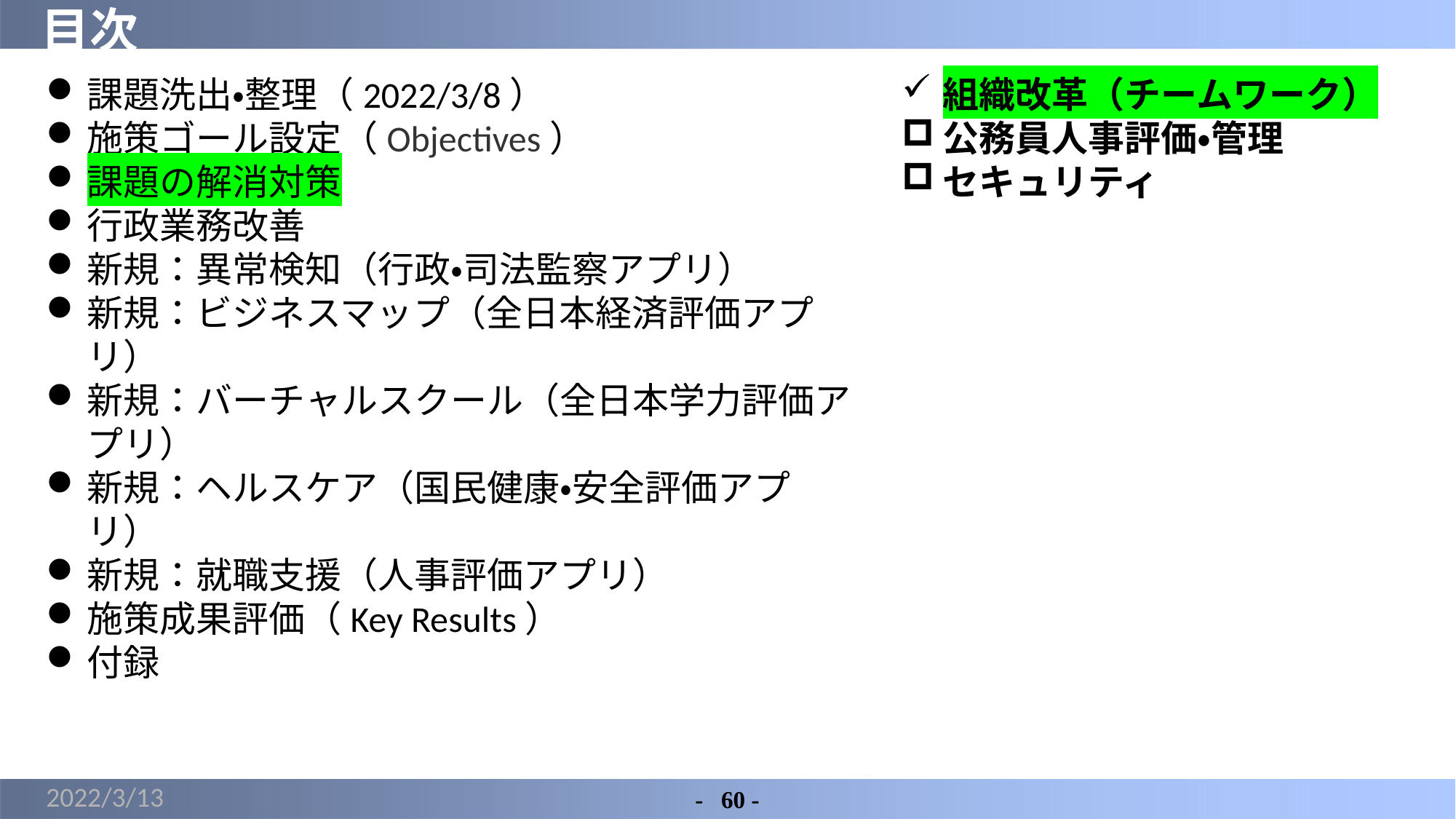

# 目次
課題洗出・整理（2022/3/8）
施策ゴール設定（Objectives）
課題の解消対策
行政業務改善
新規：異常検知（行政・司法監察アプリ）
新規：ビジネスマップ（全日本経済評価アプリ）
新規：バーチャルスクール（全日本学力評価アプリ）
新規：ヘルスケア（国民健康・安全評価アプリ）
新規：就職支援（人事評価アプリ）
施策成果評価（Key Results）
付録
組織改革（チームワーク）
公務員人事評価・管理
セキュリティ

2022/3/13
-	60 -